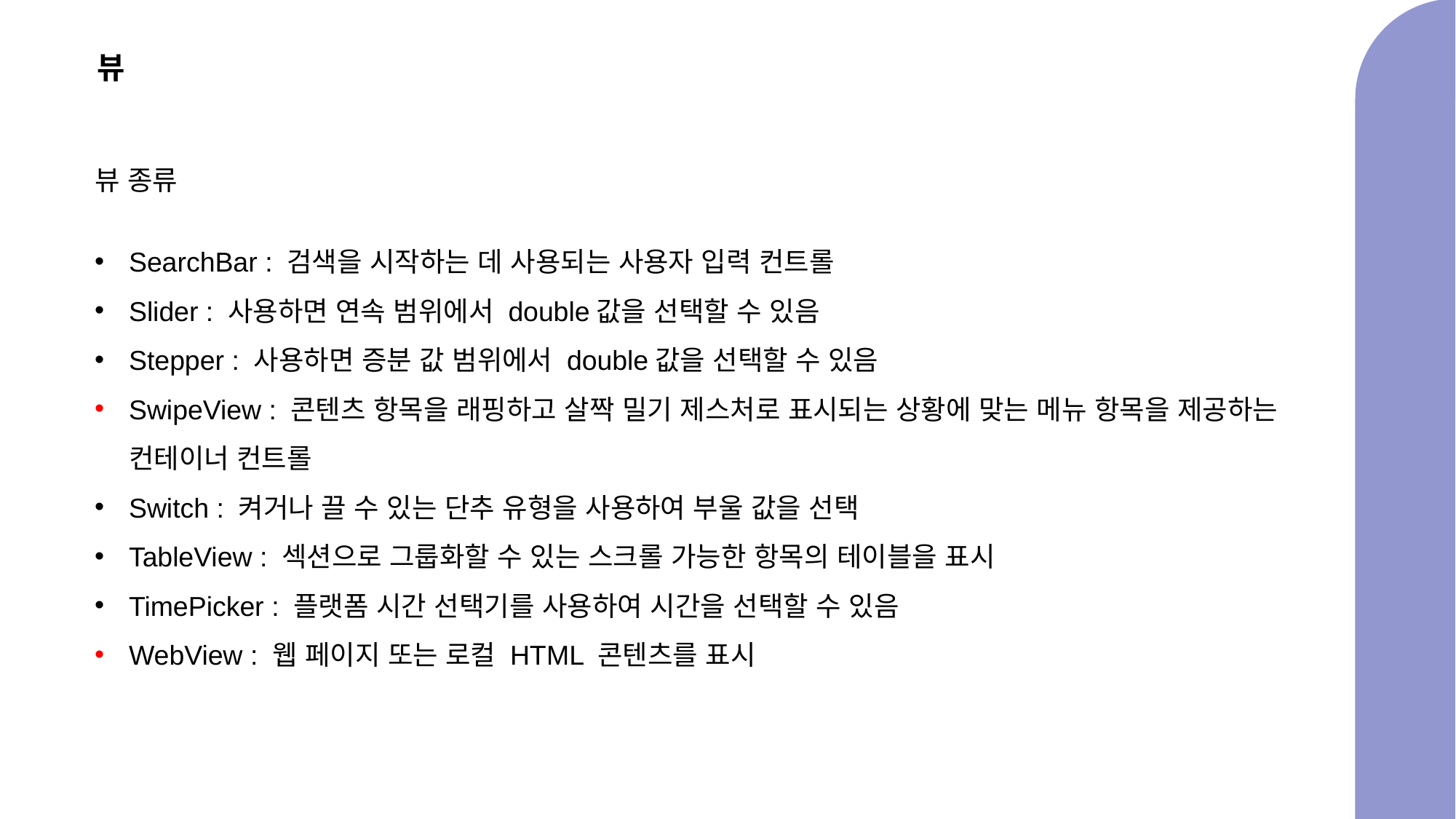

# 뷰
뷰 종류

SearchBar : 검색을 시작하는 데 사용되는 사용자 입력 컨트롤
Slider : 사용하면 연속 범위에서 double값을 선택할 수 있음
Stepper : 사용하면 증분 값 범위에서 double값을 선택할 수 있음
SwipeView : 콘텐츠 항목을 래핑하고 살짝 밀기 제스처로 표시되는 상황에 맞는 메뉴 항목을 제공하는 컨테이너 컨트롤
Switch : 켜거나 끌 수 있는 단추 유형을 사용하여 부울 값을 선택
TableView : 섹션으로 그룹화할 수 있는 스크롤 가능한 항목의 테이블을 표시
TimePicker : 플랫폼 시간 선택기를 사용하여 시간을 선택할 수 있음
WebView : 웹 페이지 또는 로컬 HTML 콘텐츠를 표시